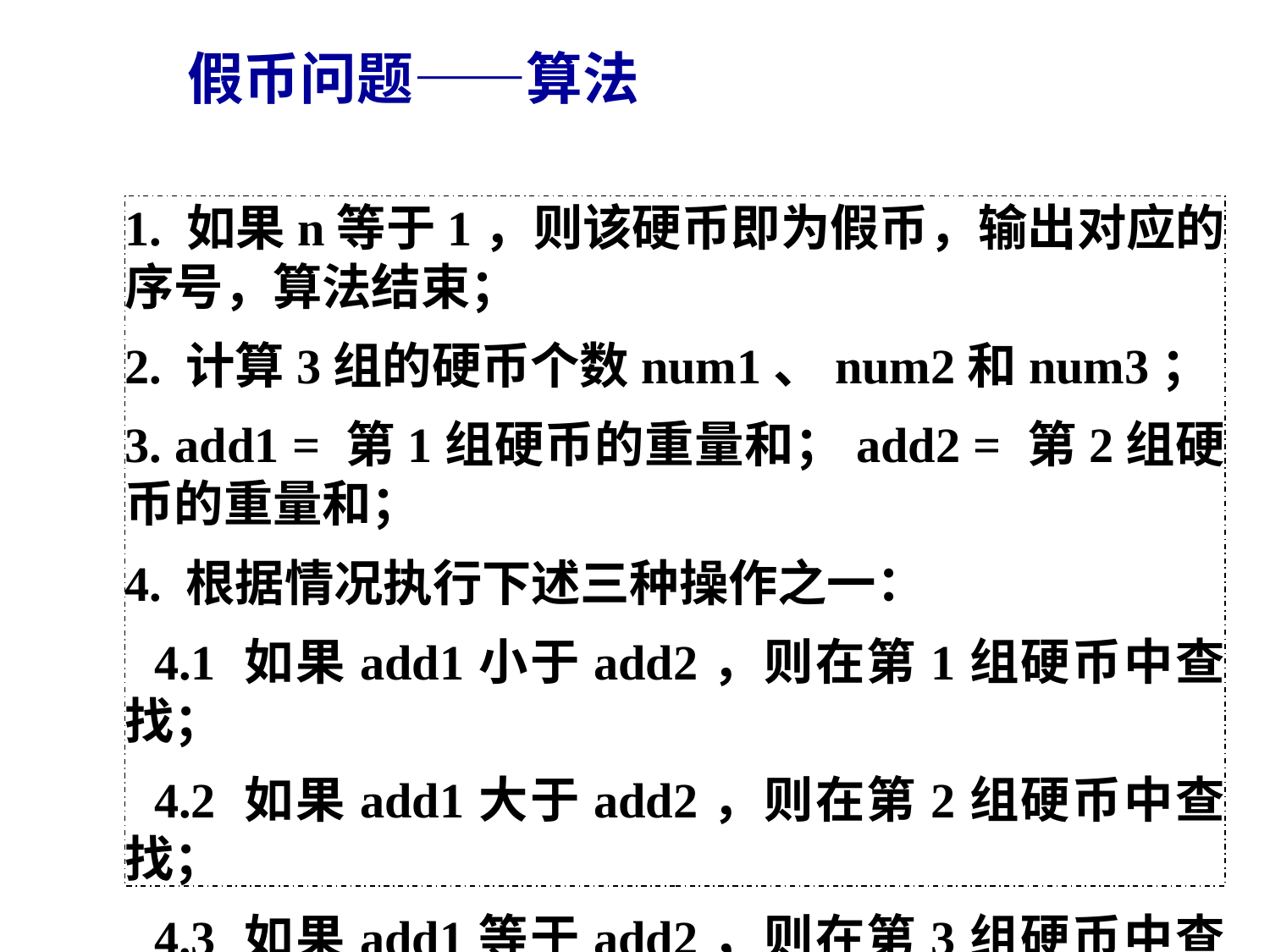

假币问题——算法
1. 如果n等于1，则该硬币即为假币，输出对应的序号，算法结束；
2. 计算3组的硬币个数num1、num2和num3；
3. add1 = 第1组硬币的重量和；add2 = 第2组硬币的重量和；
4. 根据情况执行下述三种操作之一：
  4.1 如果add1小于add2，则在第1组硬币中查找；
  4.2 如果add1大于add2，则在第2组硬币中查找；
  4.3 如果add1等于add2，则在第3组硬币中查找；